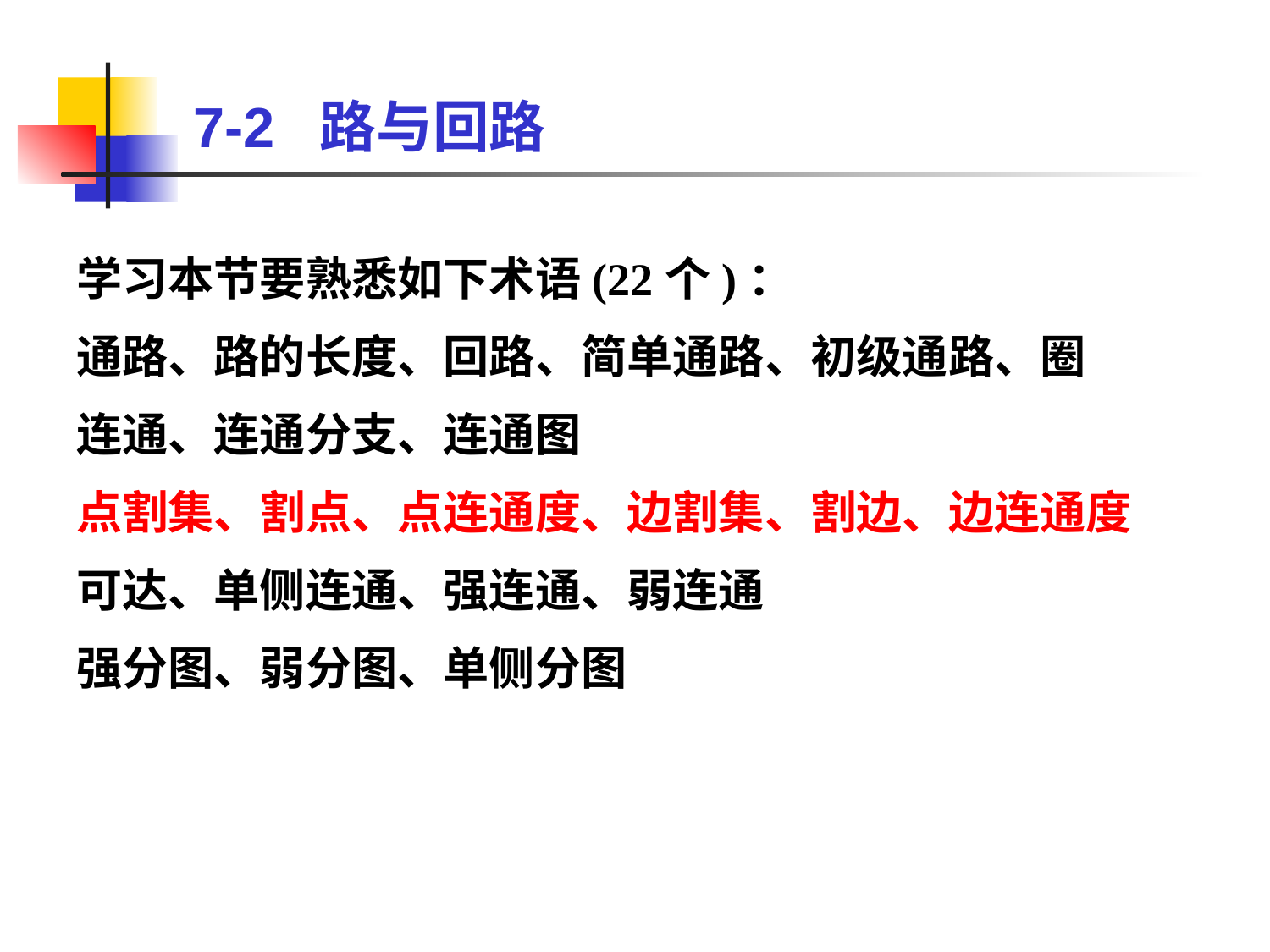

7-2  路与回路
学习本节要熟悉如下术语(22个)：
通路、路的长度、回路、简单通路、初级通路、圈
连通、连通分支、连通图
点割集、割点、点连通度、边割集、割边、边连通度
可达、单侧连通、强连通、弱连通
强分图、弱分图、单侧分图
31